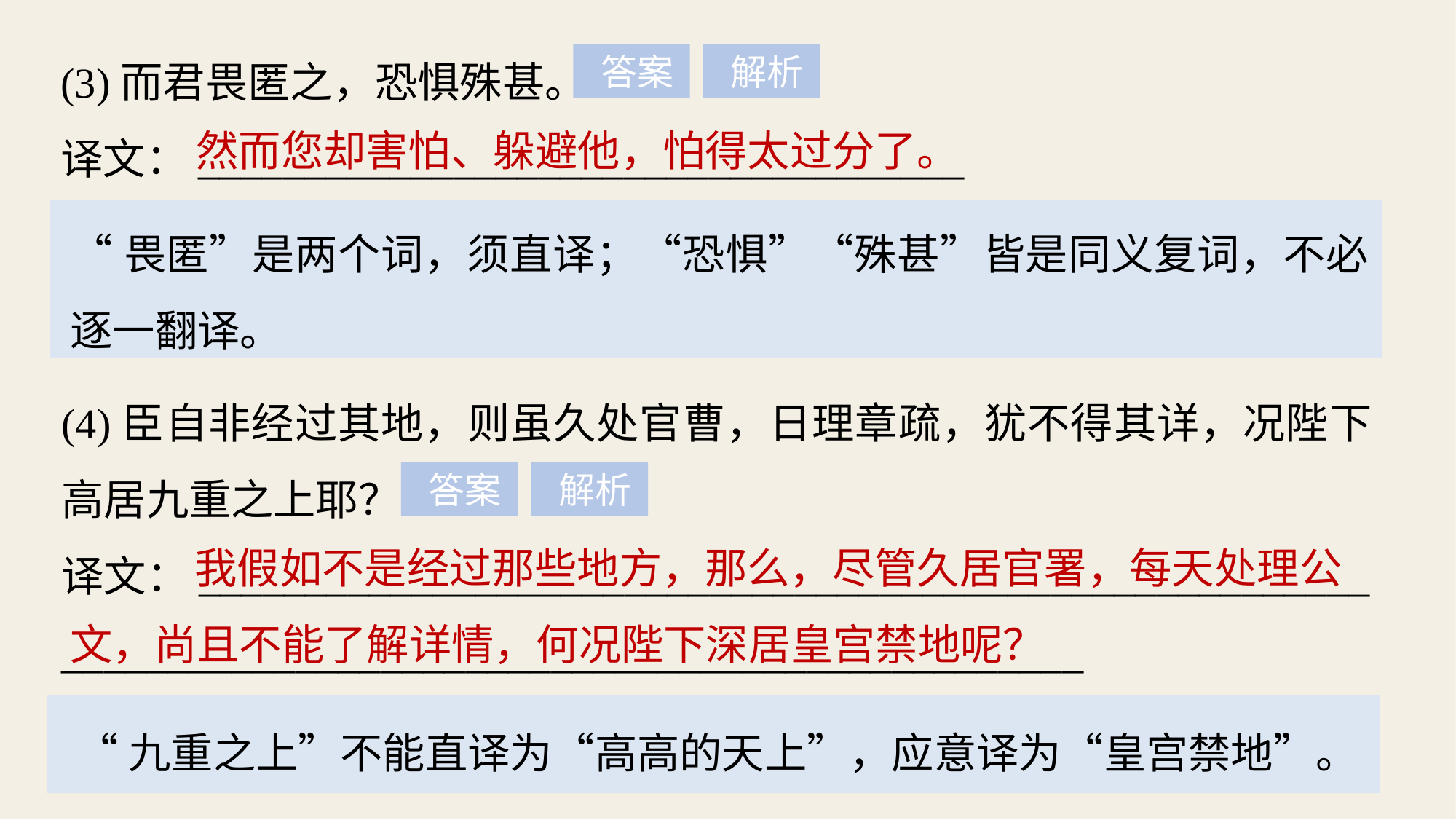

(3)而君畏匿之，恐惧殊甚。
译文：____________________________________
 答案
 解析
然而您却害怕、躲避他，怕得太过分了。
“畏匿”是两个词，须直译；“恐惧”“殊甚”皆是同义复词，不必逐一翻译。

(4)臣自非经过其地，则虽久处官曹，日理章疏，犹不得其详，况陛下高居九重之上耶？
译文：_______________________________________________________
________________________________________________
 答案
 解析
            我假如不是经过那些地方，那么，尽管久居官署，每天处理公文，尚且不能了解详情，何况陛下深居皇宫禁地呢？
“九重之上”不能直译为“高高的天上”，应意译为“皇宫禁地”。